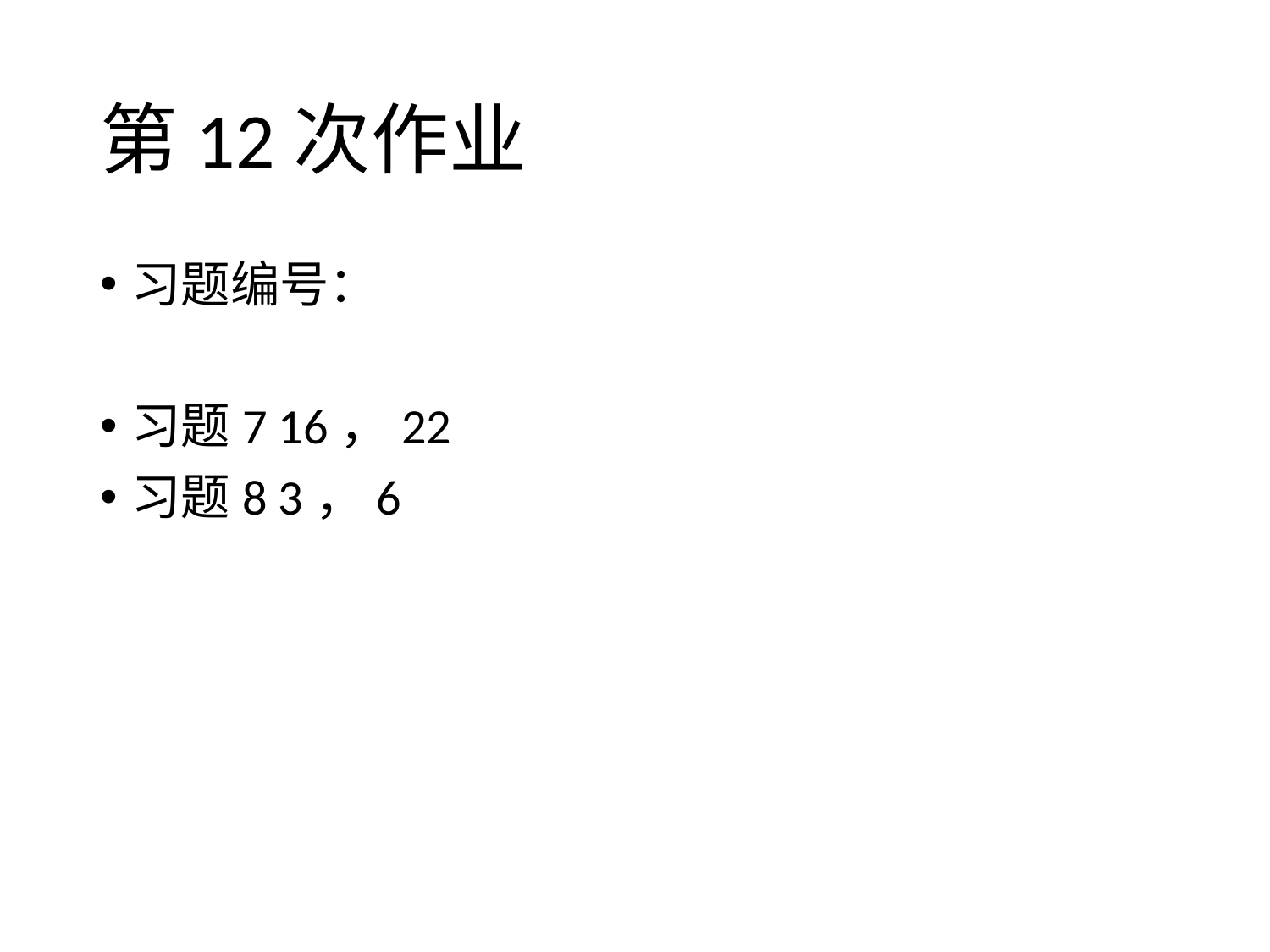

# 第12次作业
习题编号：

习题7 16，22
习题8 3，6